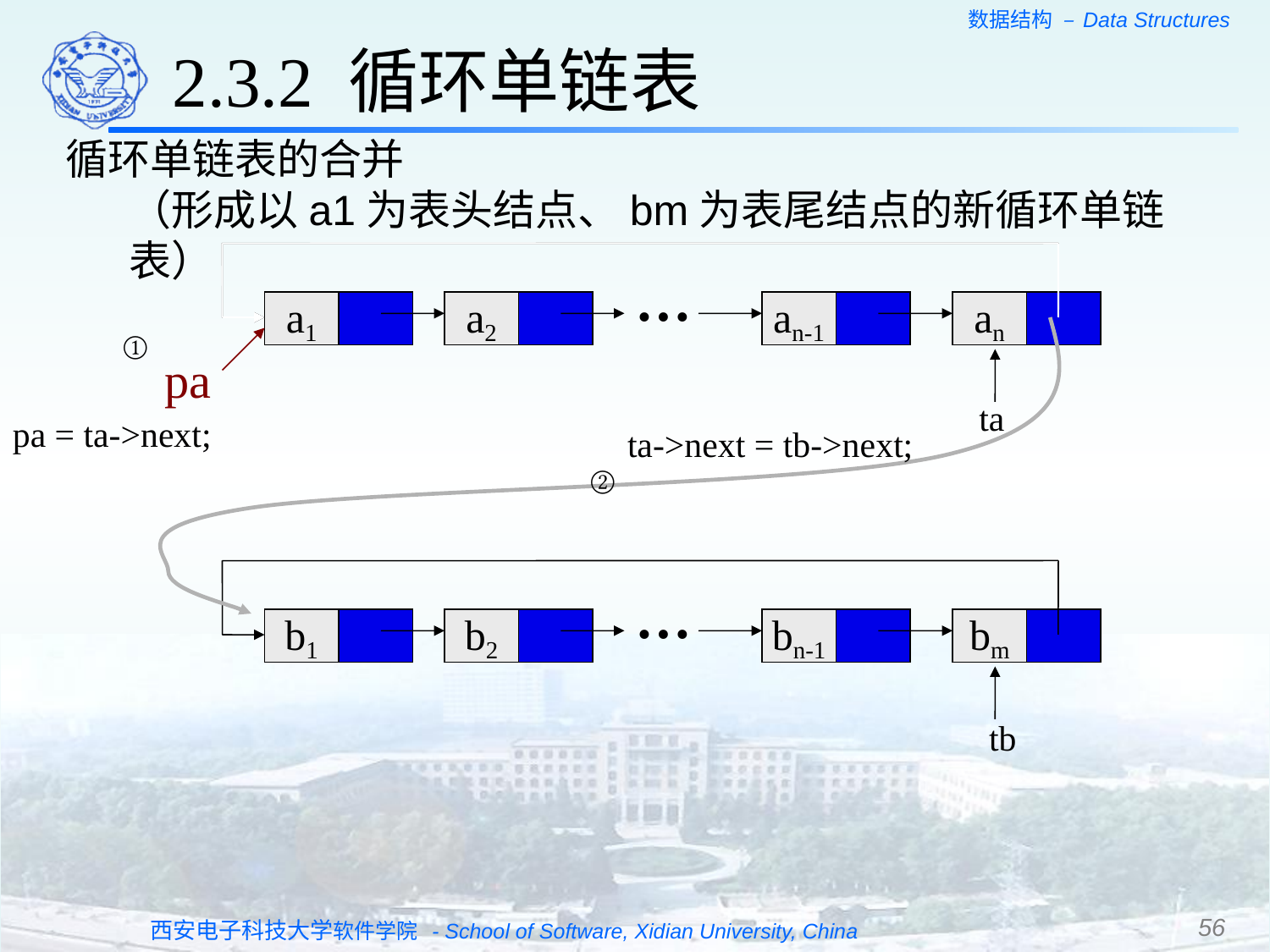

2.3.2 循环单链表
循环单链表的合并
（形成以a1为表头结点、bm为表尾结点的新循环单链表）

…
a1

a2

an-1

an

ta

①

pa

②
pa = ta->next;
ta->next = tb->next;

…
b1

b2

bn-1

bm

tb

56